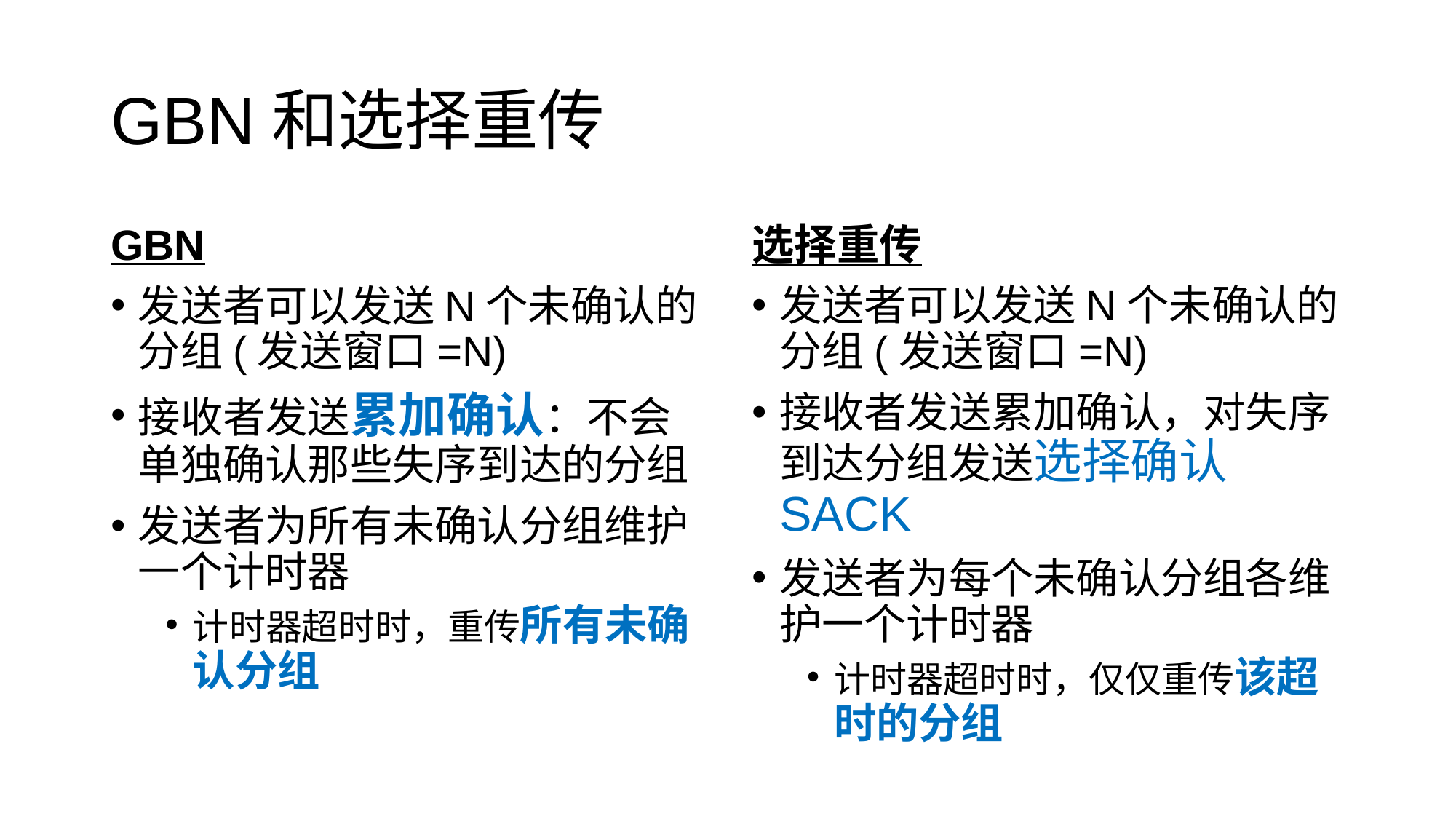

# GBN和选择重传
选择重传
发送者可以发送N个未确认的分组(发送窗口=N)
接收者发送累加确认，对失序到达分组发送选择确认SACK
发送者为每个未确认分组各维护一个计时器
计时器超时时，仅仅重传该超时的分组

GBN
发送者可以发送N个未确认的分组(发送窗口=N)
接收者发送累加确认：不会单独确认那些失序到达的分组
发送者为所有未确认分组维护一个计时器
计时器超时时，重传所有未确认分组